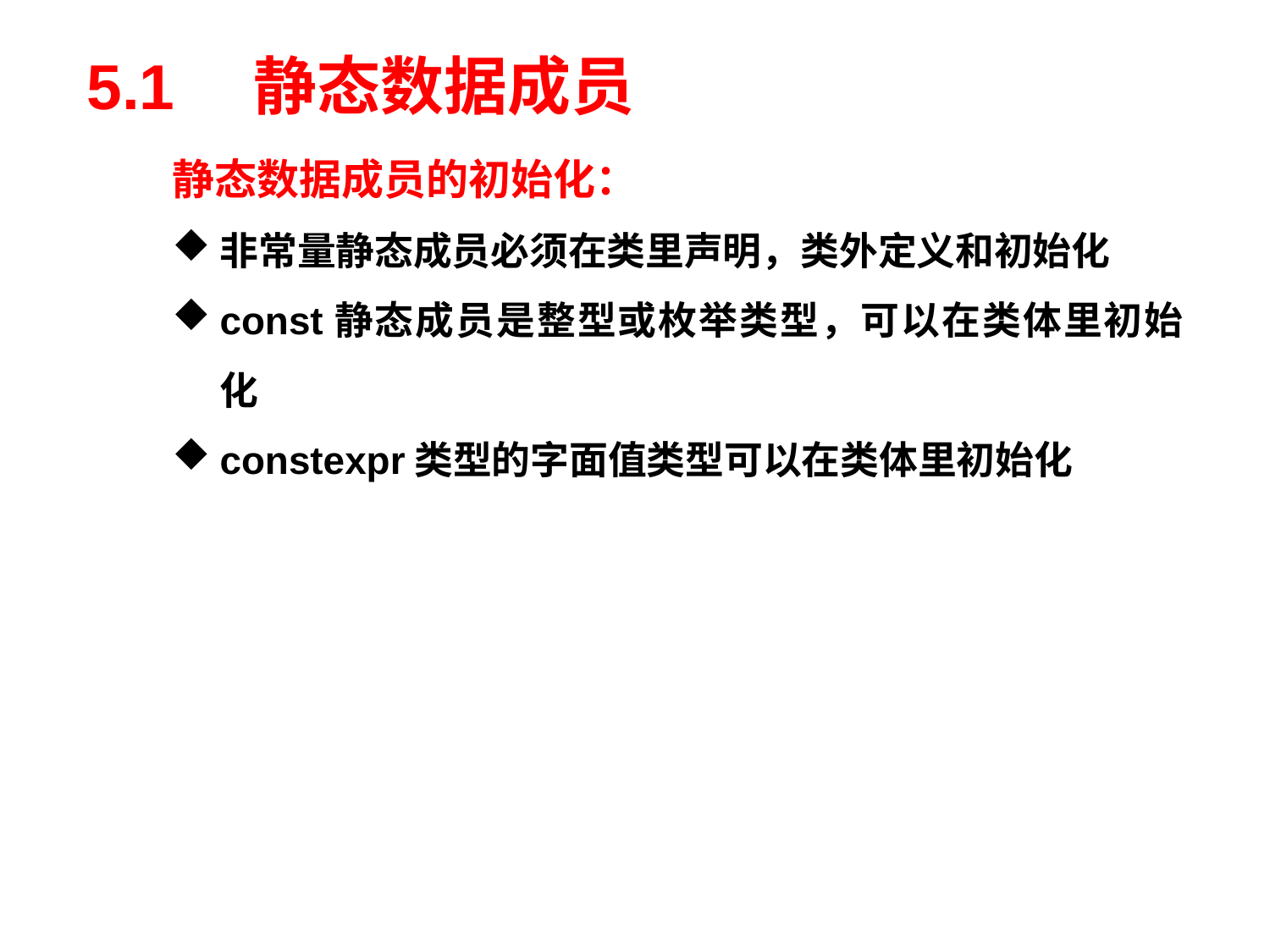

# 5.1　静态数据成员
	静态数据成员的初始化：
非常量静态成员必须在类里声明，类外定义和初始化
const静态成员是整型或枚举类型，可以在类体里初始化
constexpr类型的字面值类型可以在类体里初始化